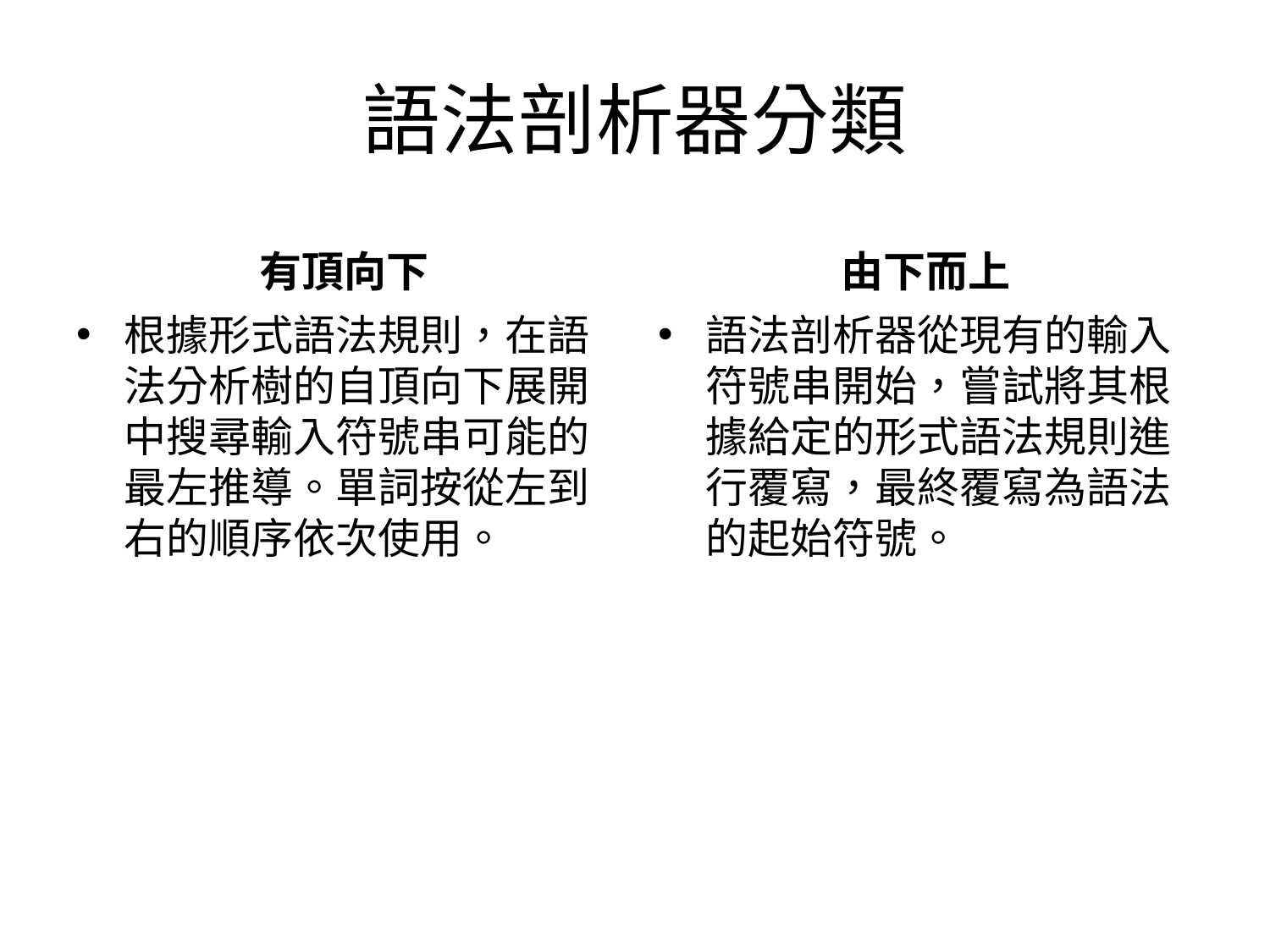

# 語法剖析器分類
有頂向下
由下而上
根據形式語法規則，在語法分析樹的自頂向下展開中搜尋輸入符號串可能的最左推導。單詞按從左到右的順序依次使用。
語法剖析器從現有的輸入符號串開始，嘗試將其根據給定的形式語法規則進行覆寫，最終覆寫為語法的起始符號。